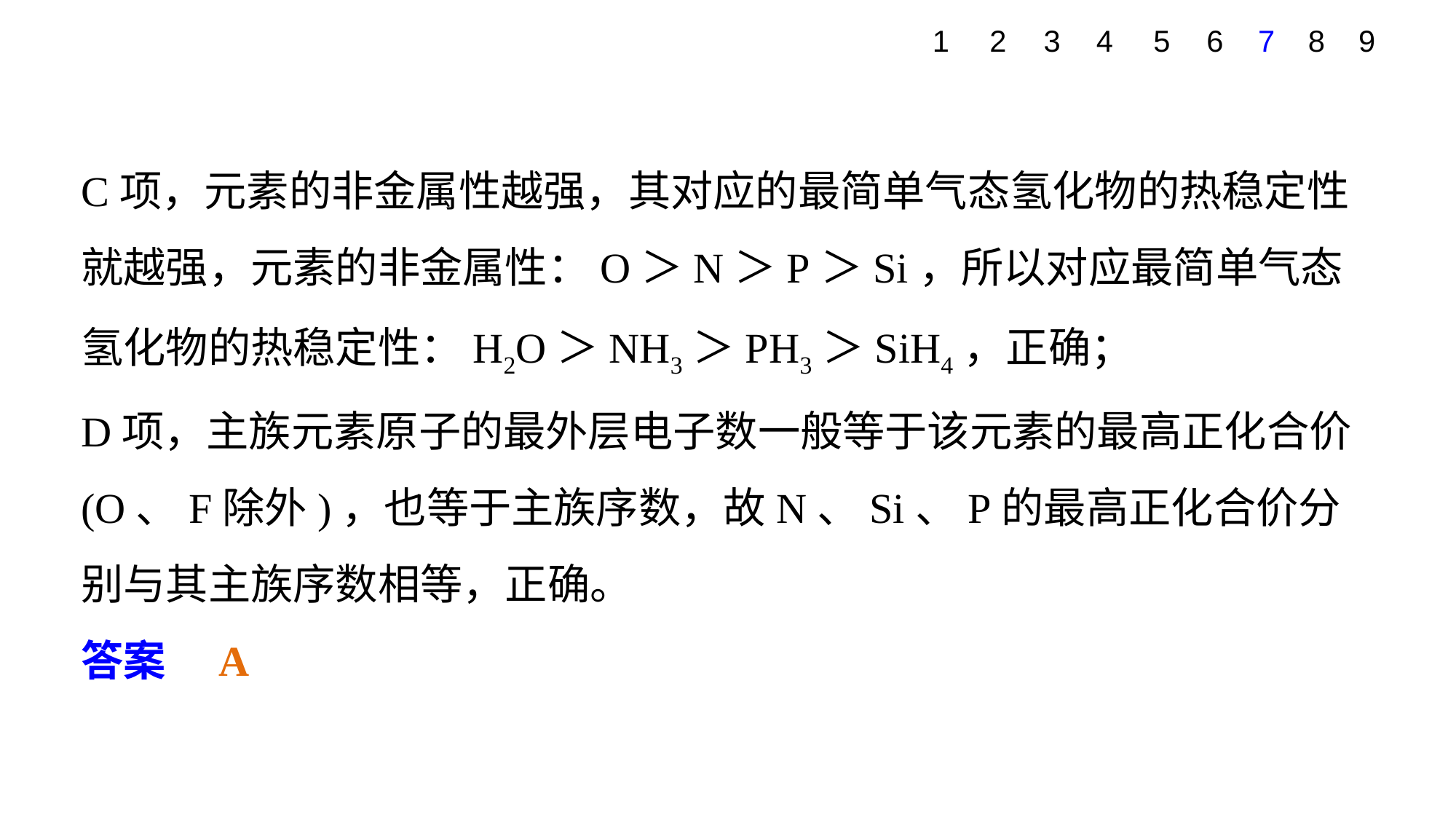

6
7
8
9
1
2
3
4
5
C项，元素的非金属性越强，其对应的最简单气态氢化物的热稳定性就越强，元素的非金属性：O＞N＞P＞Si，所以对应最简单气态氢化物的热稳定性：H2O＞NH3＞PH3＞SiH4，正确；
D项，主族元素原子的最外层电子数一般等于该元素的最高正化合价(O、F除外)，也等于主族序数，故N、Si、P的最高正化合价分别与其主族序数相等，正确。
答案　A